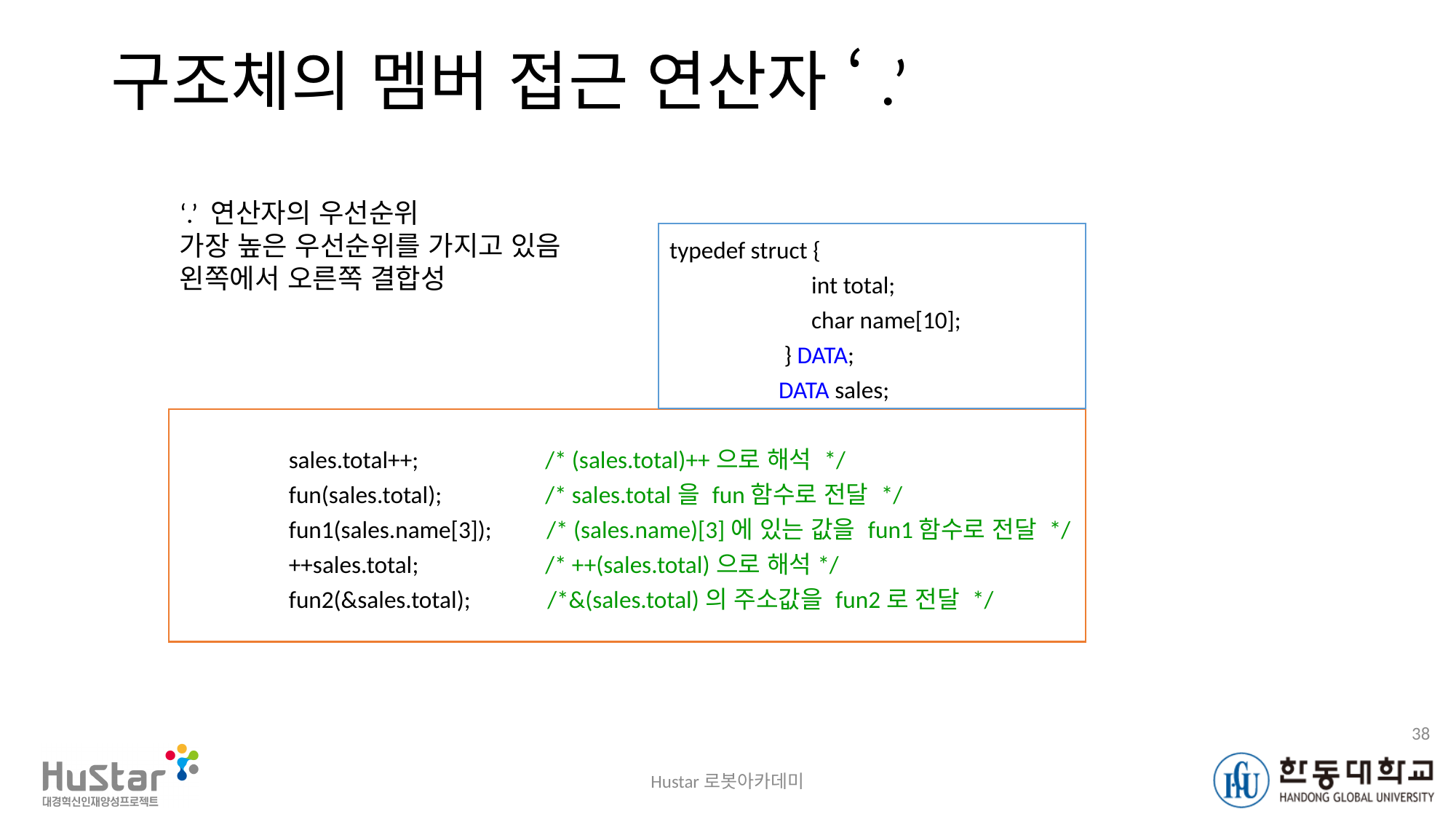

# 구조체의 멤버 접근 연산자 ‘.’

‘.’ 연산자의 우선순위
가장 높은 우선순위를 가지고 있음
왼쪽에서 오른쪽 결합성
typedef struct {
	      int total;
	      char name[10];
	 } DATA;
	DATA sales;
	sales.total++;	       /* (sales.total)++으로 해석 */
	fun(sales.total);	       /* sales.total을 fun함수로 전달 */
 	fun1(sales.name[3]);          /* (sales.name)[3]에 있는 값을 fun1함수로 전달 */
 	++sales.total;	       /* ++(sales.total)으로 해석*/
	fun2(&sales.total);              /*&(sales.total)의 주소값을 fun2로 전달 */
38
Hustar로봇아카데미